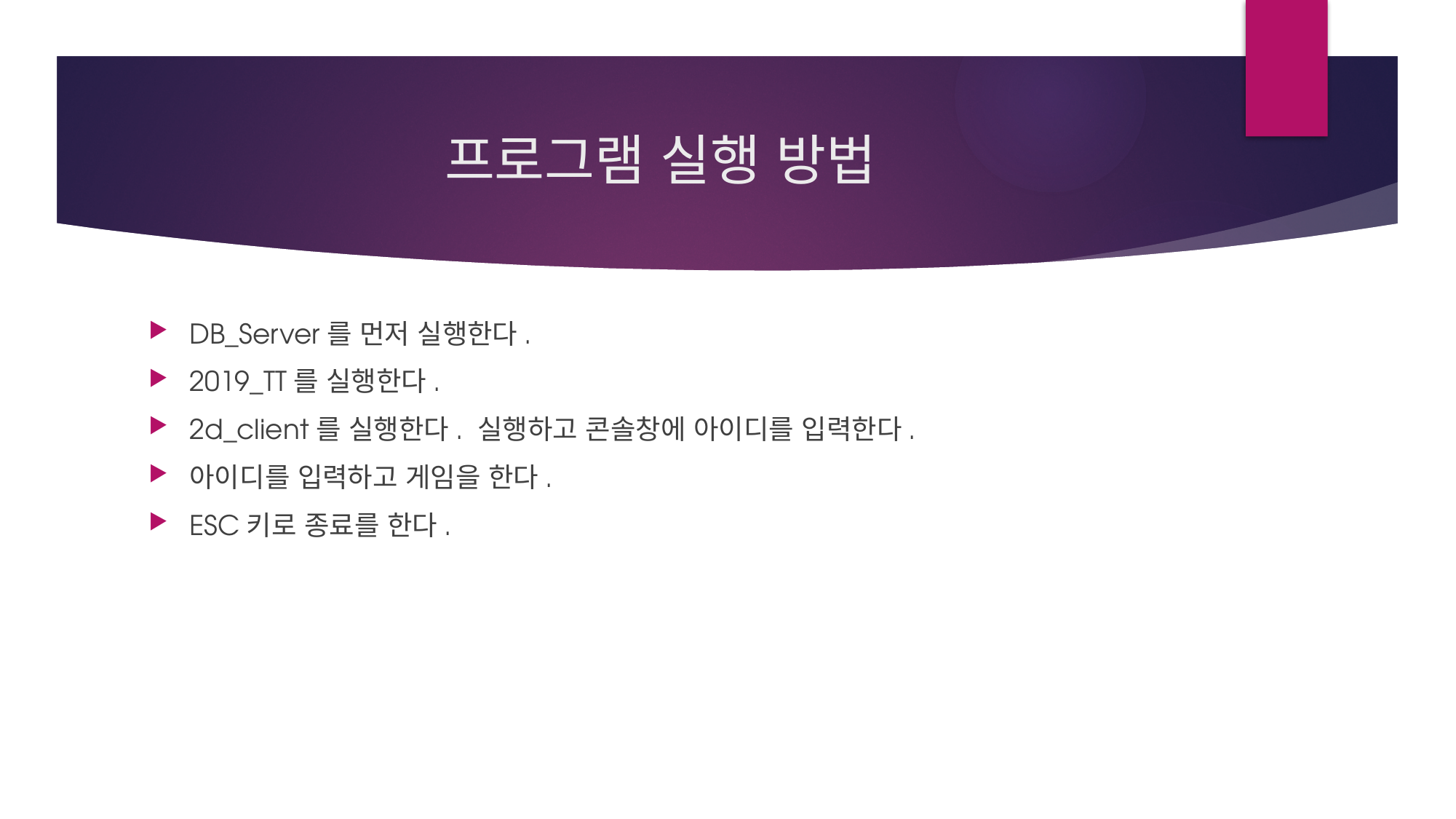

# 프로그램 실행 방법
DB_Server를 먼저 실행한다.
2019_TT를 실행한다.
2d_client를 실행한다. 실행하고 콘솔창에 아이디를 입력한다.
아이디를 입력하고 게임을 한다.
ESC키로 종료를 한다.